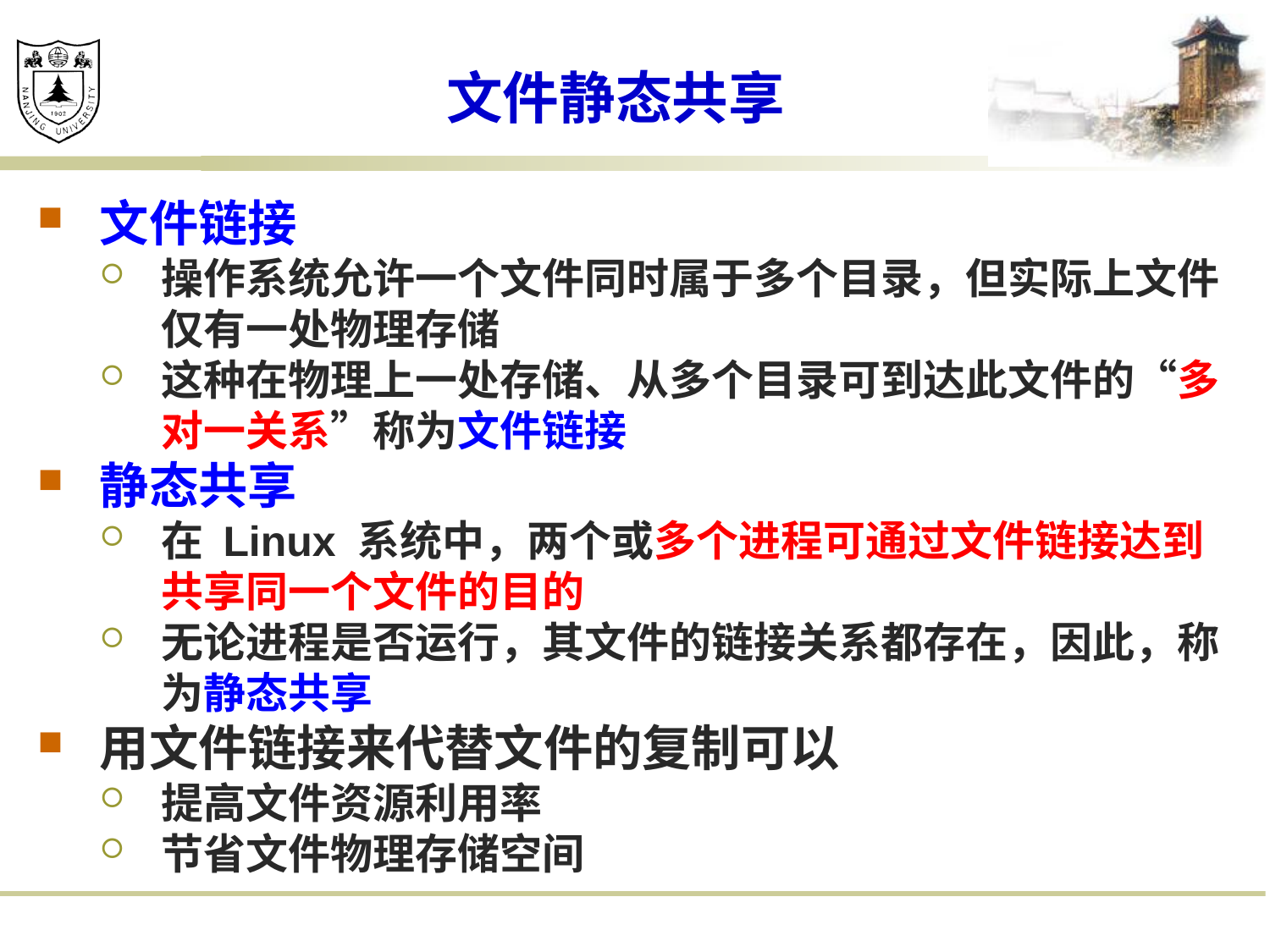

# 文件静态共享
文件链接
操作系统允许一个文件同时属于多个目录，但实际上文件仅有一处物理存储
这种在物理上一处存储、从多个目录可到达此文件的“多对一关系”称为文件链接
静态共享
在 Linux 系统中，两个或多个进程可通过文件链接达到共享同一个文件的目的
无论进程是否运行，其文件的链接关系都存在，因此，称为静态共享
用文件链接来代替文件的复制可以
提高文件资源利用率
节省文件物理存储空间

77